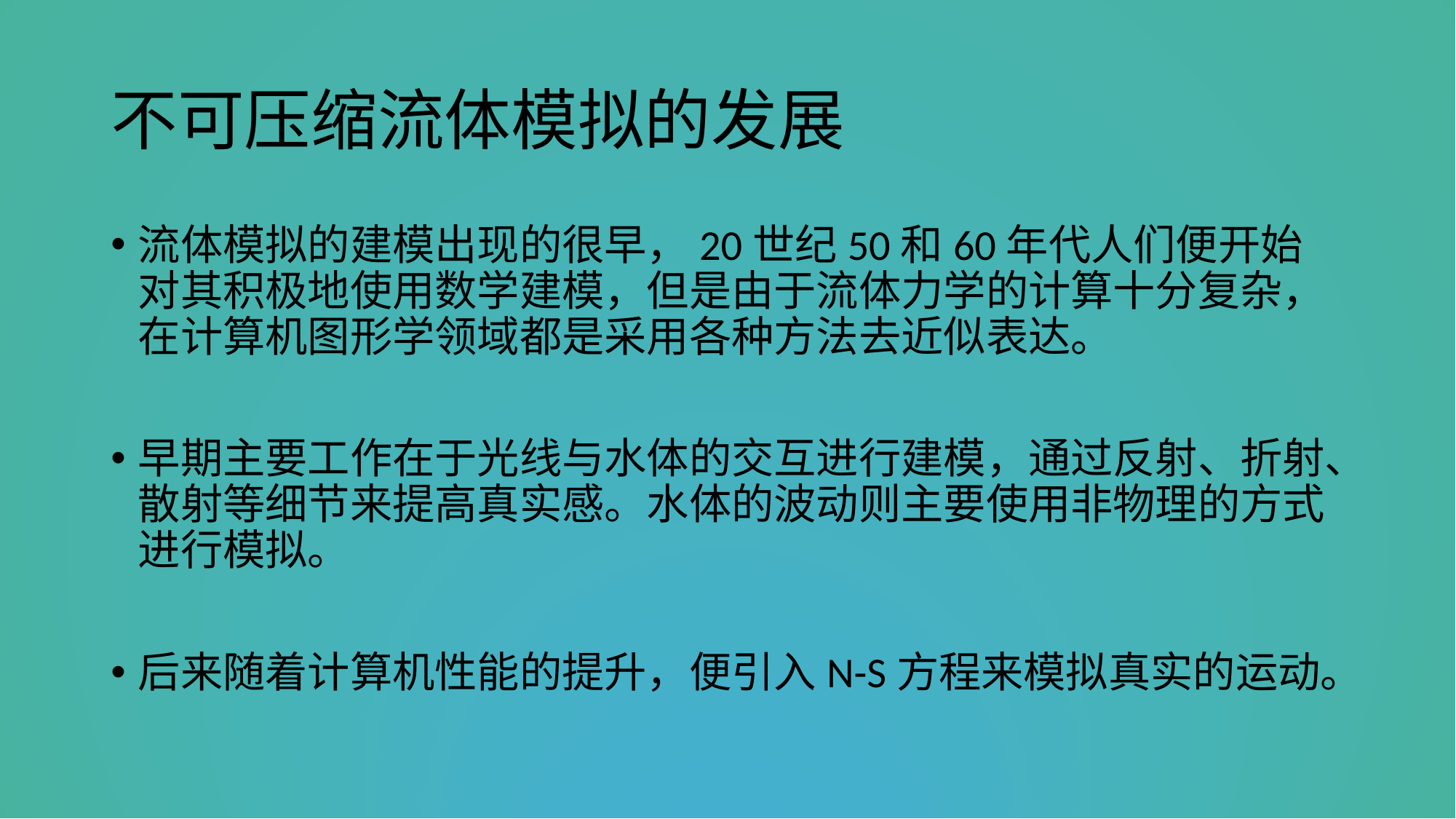

# 不可压缩流体模拟的发展
流体模拟的建模出现的很早，20世纪50和60年代人们便开始对其积极地使用数学建模，但是由于流体力学的计算十分复杂，在计算机图形学领域都是采用各种方法去近似表达。

早期主要工作在于光线与水体的交互进行建模，通过反射、折射、散射等细节来提高真实感。水体的波动则主要使用非物理的方式进行模拟。

后来随着计算机性能的提升，便引入N-S方程来模拟真实的运动。